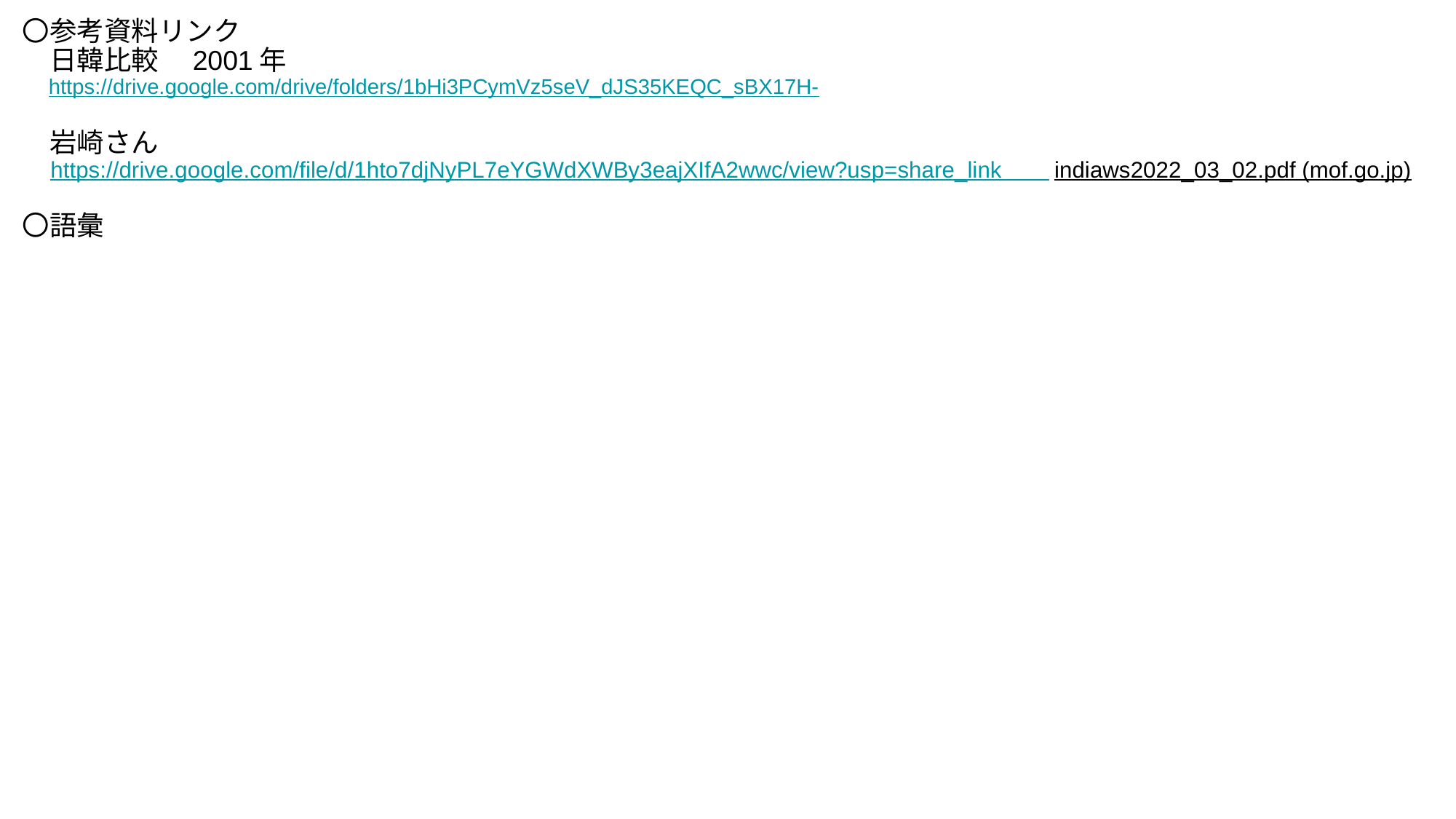

# 〇参考資料リンク
　日韓比較　2001年
　https://drive.google.com/drive/folders/1bHi3PCymVz5seV_dJS35KEQC_sBX17H-

　岩崎さん
　https://drive.google.com/file/d/1hto7djNyPL7eYGWdXWBy3eajXIfA2wwc/view?usp=share_link　　indiaws2022_03_02.pdf (mof.go.jp)
〇語彙